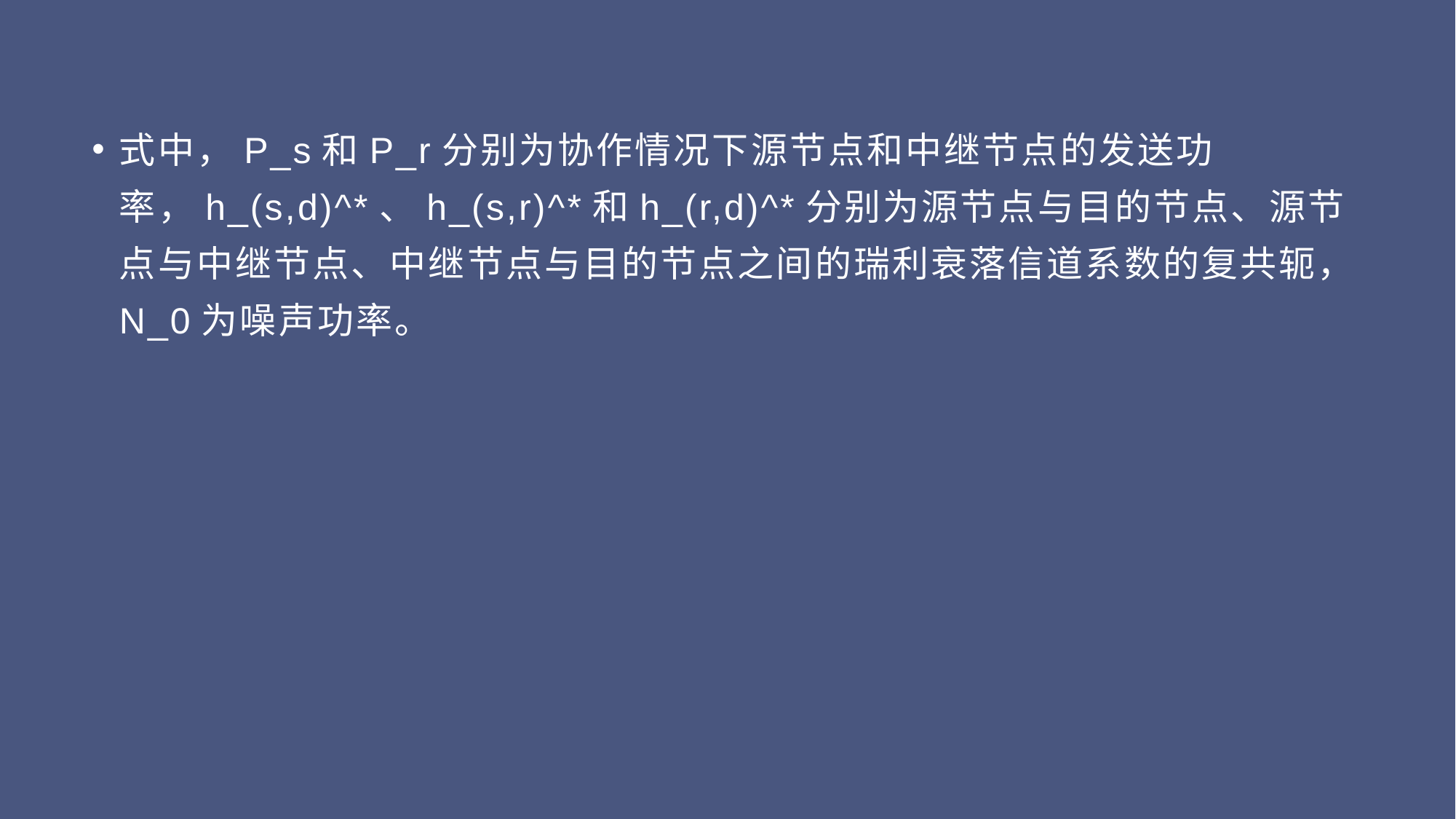

式中，P_s和P_r分别为协作情况下源节点和中继节点的发送功率，h_(s,d)^*、h_(s,r)^*和h_(r,d)^*分别为源节点与目的节点、源节点与中继节点、中继节点与目的节点之间的瑞利衰落信道系数的复共轭，N_0为噪声功率。